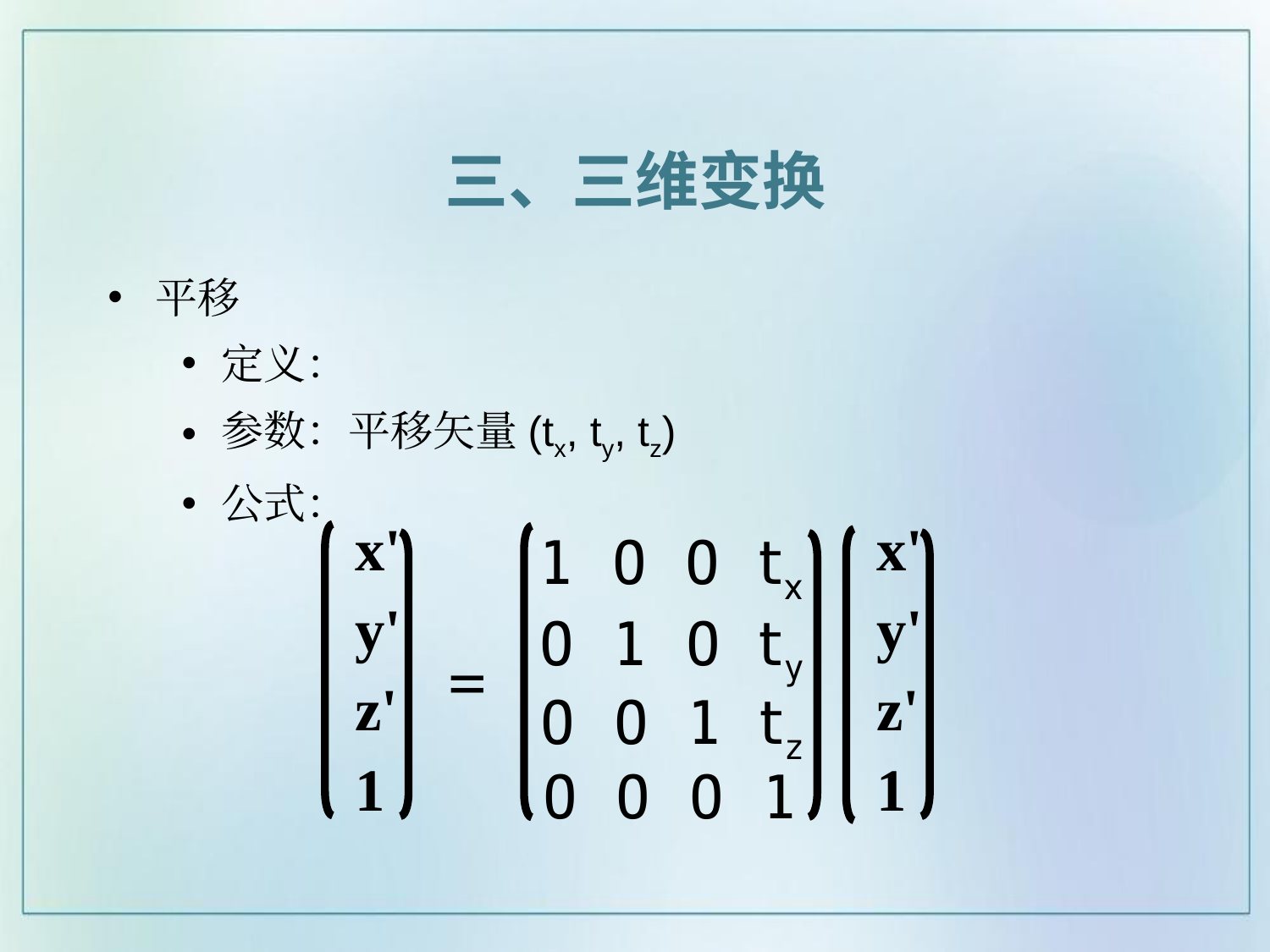

三、三维变换
平移
定义：
参数：平移矢量(tx, ty, tz)
公式：

x'
y'
z'
1
x'
y'
z'
1

1  0  0  tx
0  1  0  ty
0  0  1  tz
0  0  0  1
=